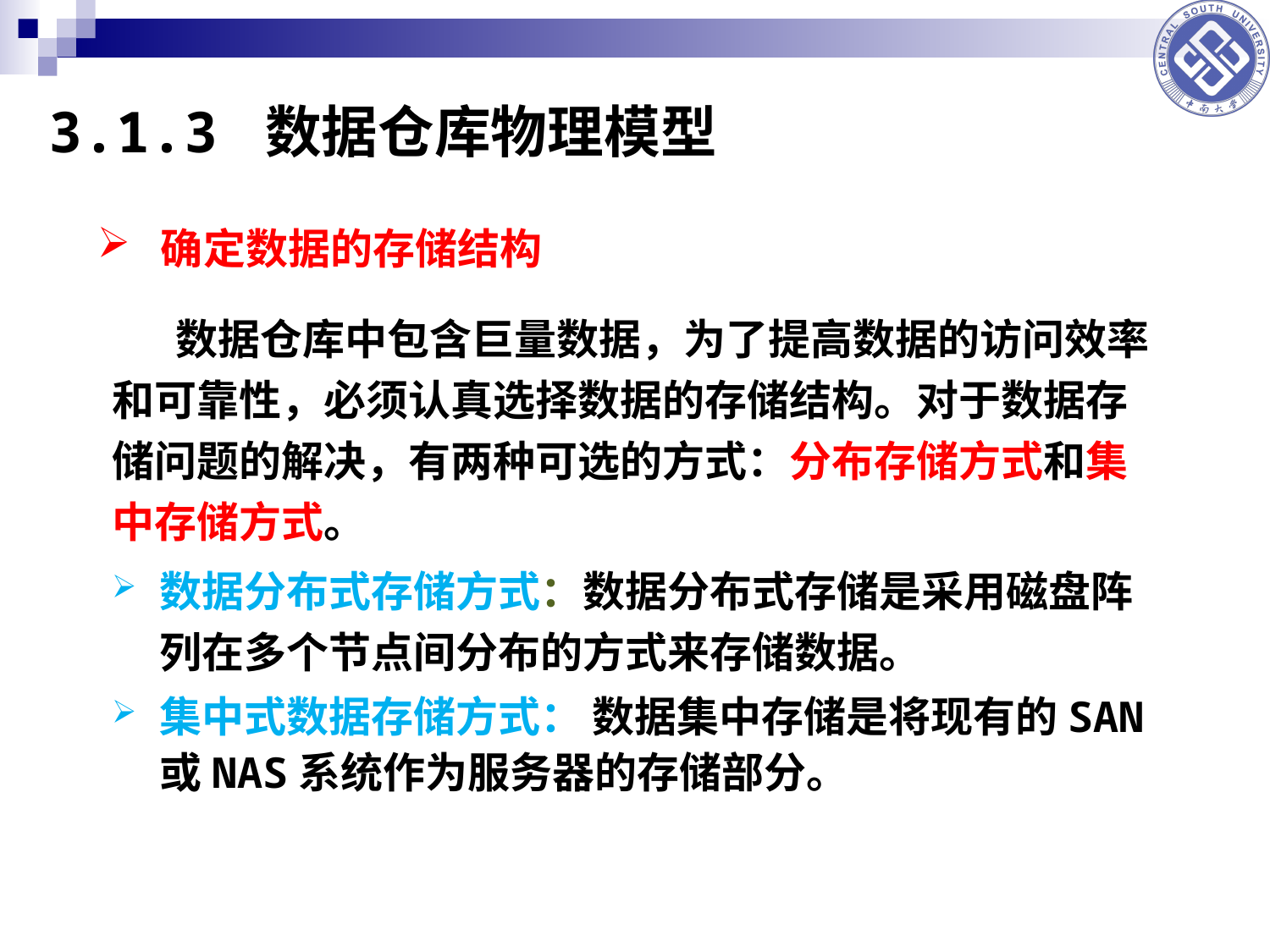

3.1.3 数据仓库物理模型
确定数据的存储结构
数据仓库中包含巨量数据，为了提高数据的访问效率和可靠性，必须认真选择数据的存储结构。对于数据存储问题的解决，有两种可选的方式：分布存储方式和集中存储方式。
数据分布式存储方式：数据分布式存储是采用磁盘阵列在多个节点间分布的方式来存储数据。
集中式数据存储方式： 数据集中存储是将现有的SAN或NAS系统作为服务器的存储部分。